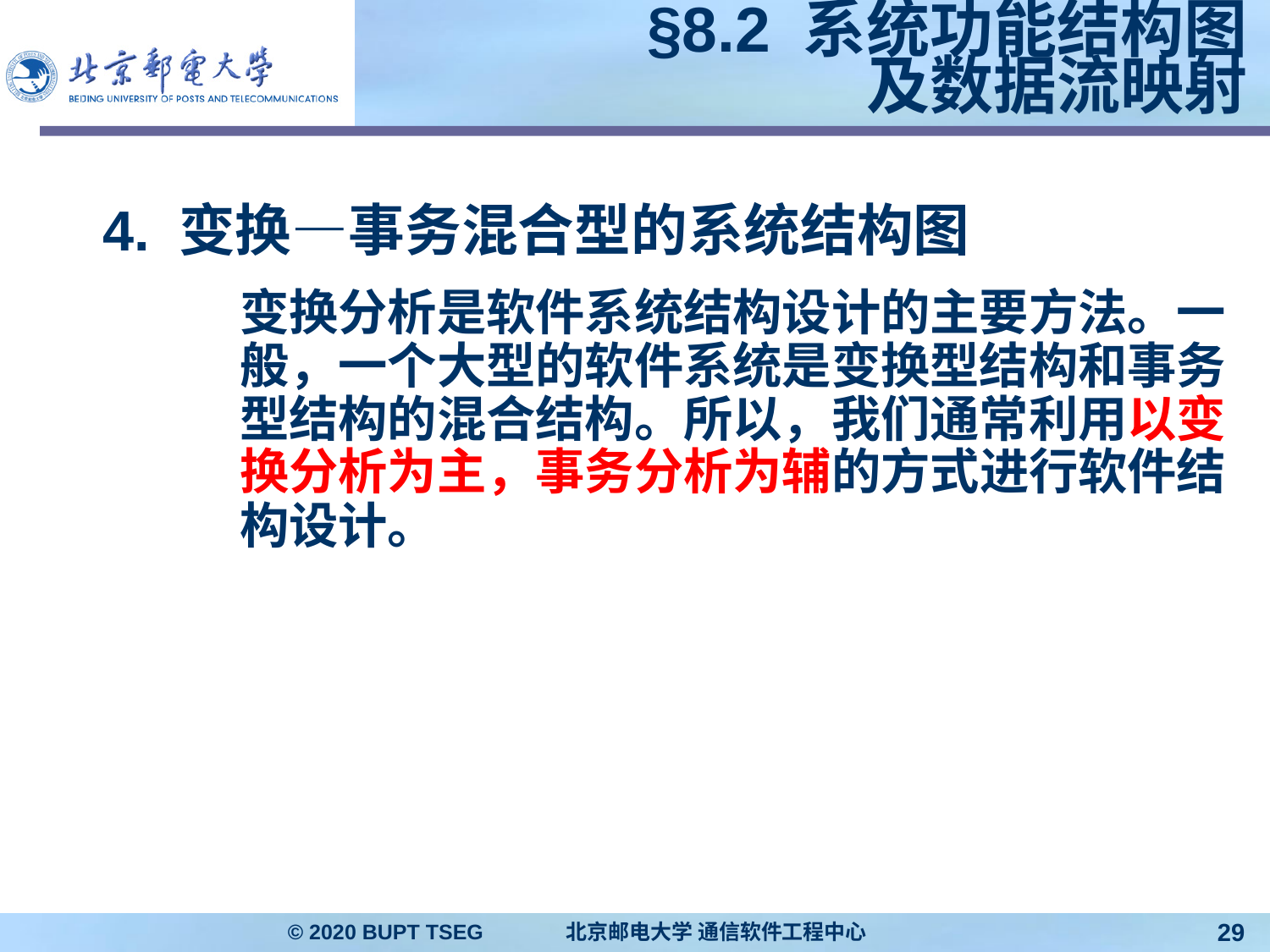

# §8.2 系统功能结构图 及数据流映射
4. 变换—事务混合型的系统结构图
	变换分析是软件系统结构设计的主要方法。一般，一个大型的软件系统是变换型结构和事务型结构的混合结构。所以，我们通常利用以变换分析为主，事务分析为辅的方式进行软件结构设计。

© 2020 BUPT TSEG             北京邮电大学 通信软件工程中心